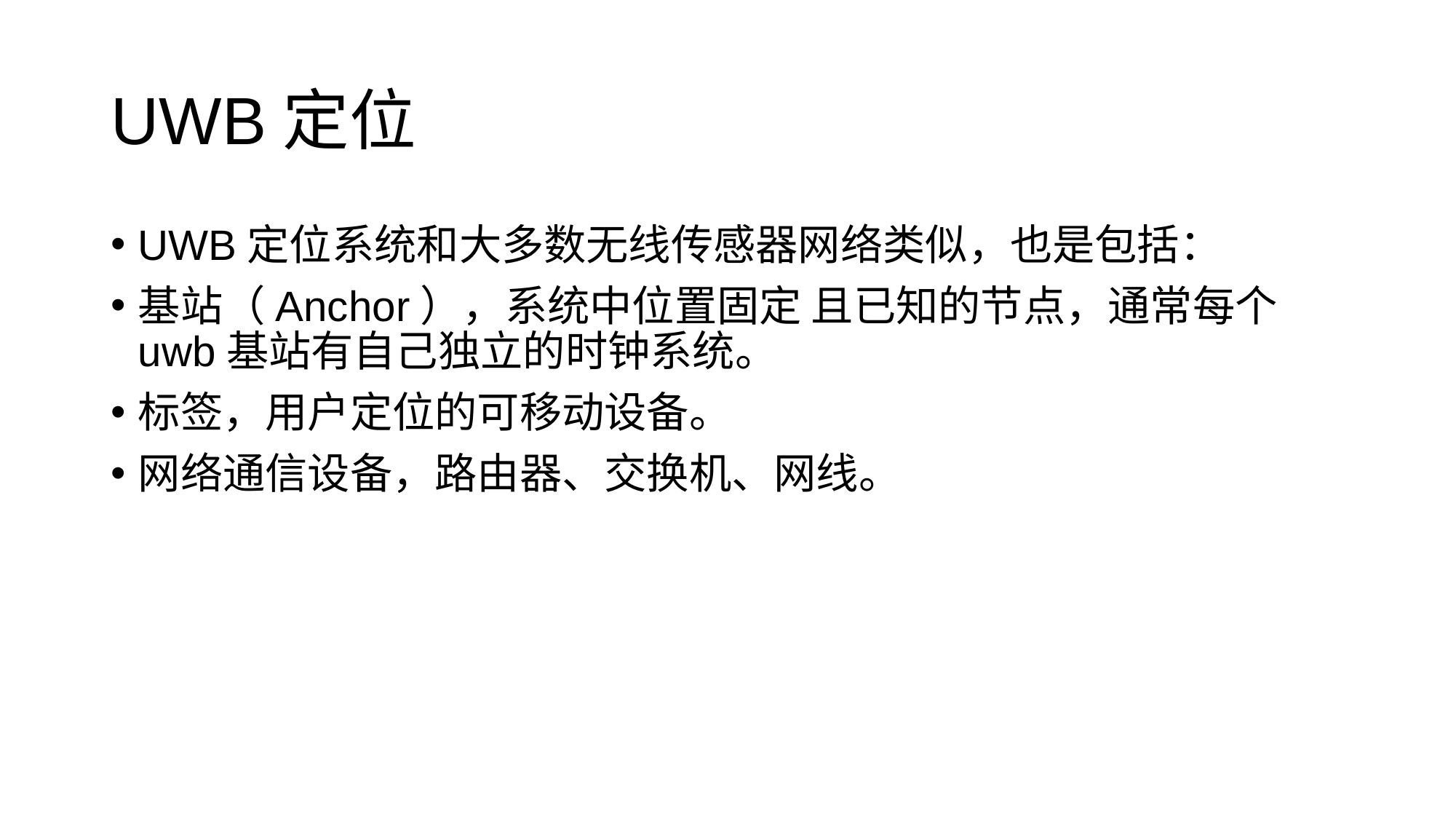

# UWB定位
UWB定位系统和大多数无线传感器网络类似，也是包括：
基站（Anchor），系统中位置固定 且已知的节点，通常每个uwb基站有自己独立的时钟系统。
标签，用户定位的可移动设备。
网络通信设备，路由器、交换机、网线。